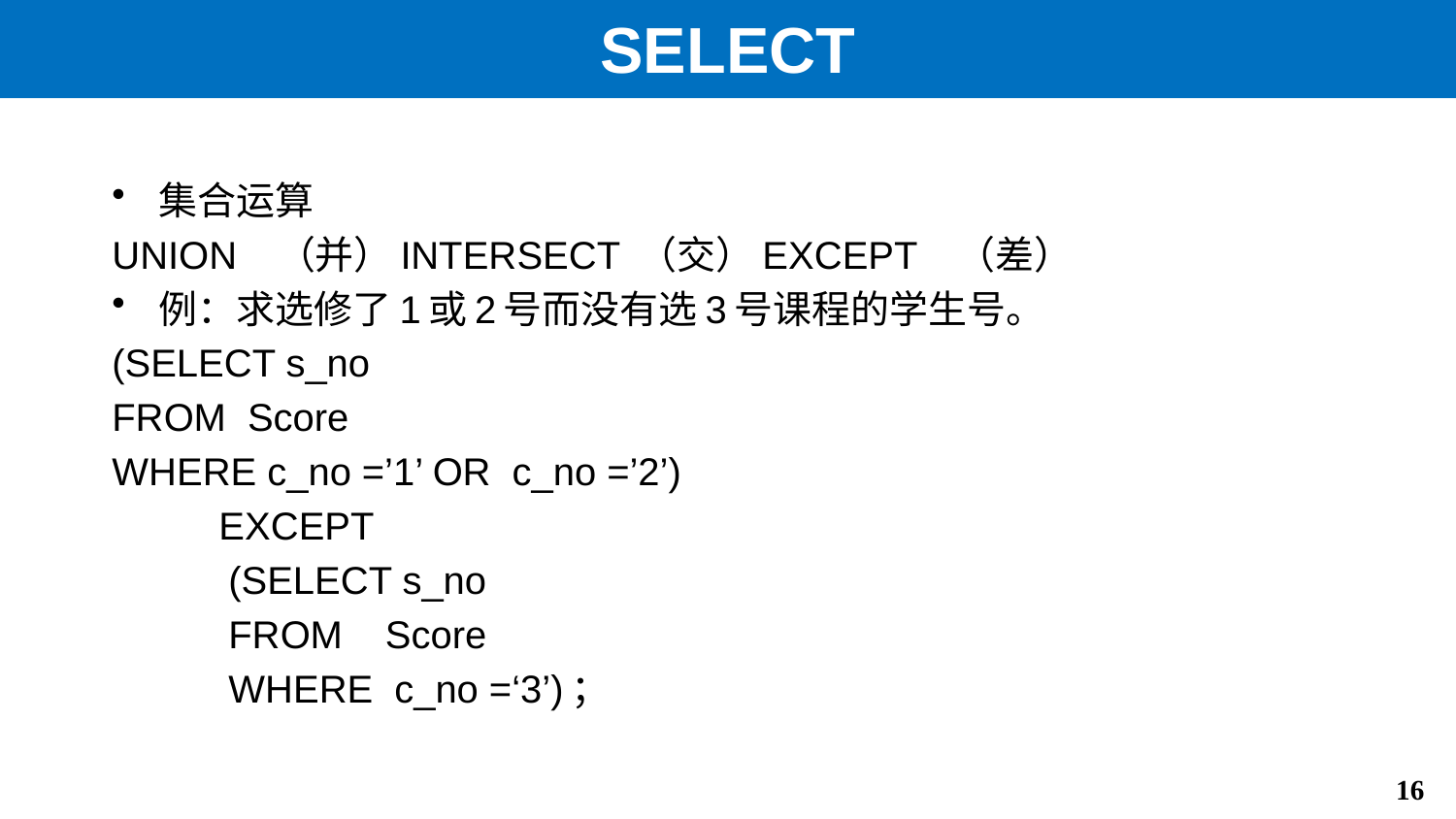

# SELECT
集合运算
UNION   （并）INTERSECT （交）EXCEPT   （差）
例：求选修了1或2号而没有选3号课程的学生号。
(SELECT s_no
FROM  Score
WHERE c_no =’1’ OR  c_no =’2’)
          EXCEPT
	(SELECT s_no
	FROM    Score
	WHERE  c_no =‘3’)；